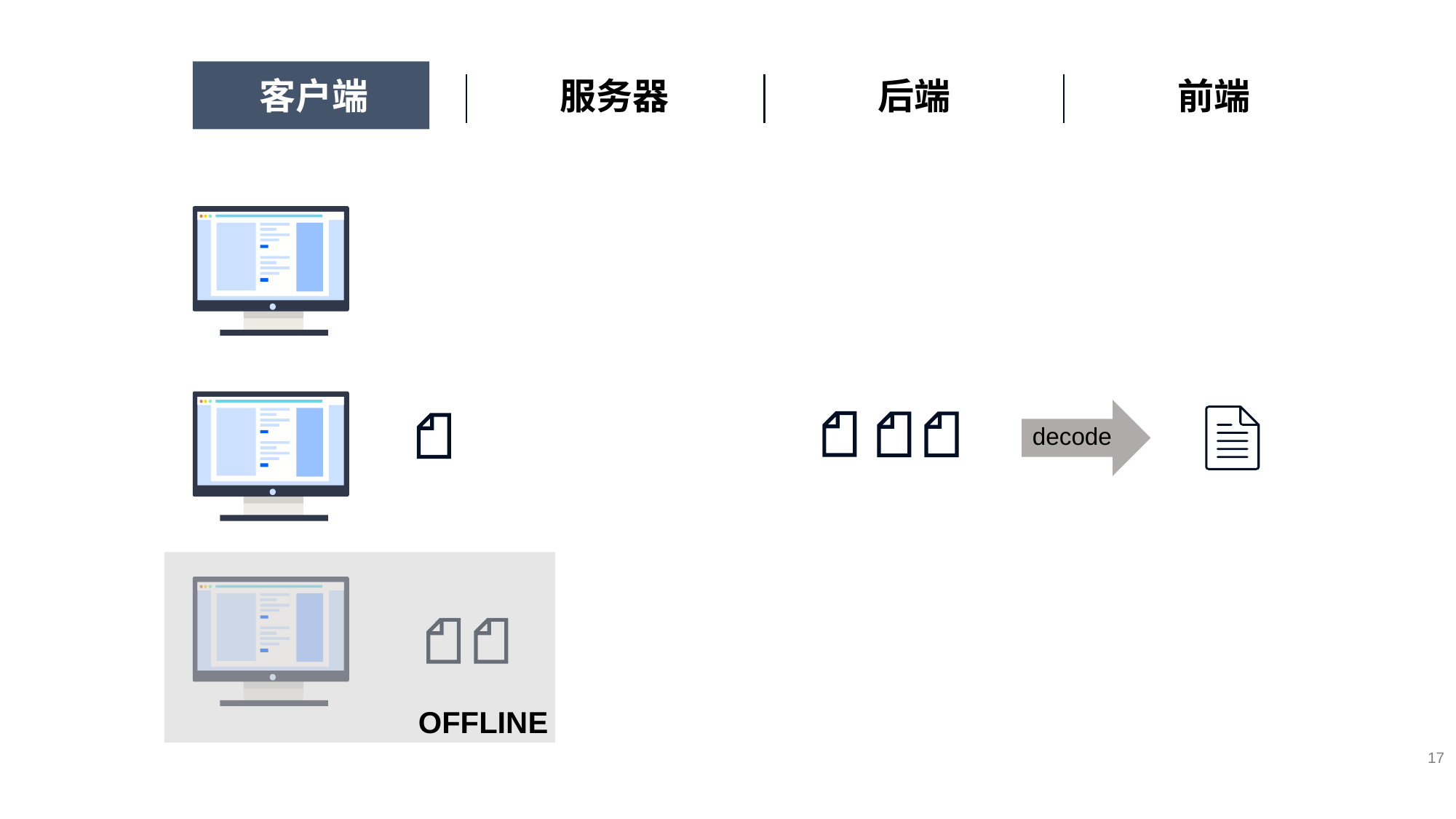

客户端
服务器
后端
前端

decode

OFFLINE
17

数据碎片
encode
校验碎片